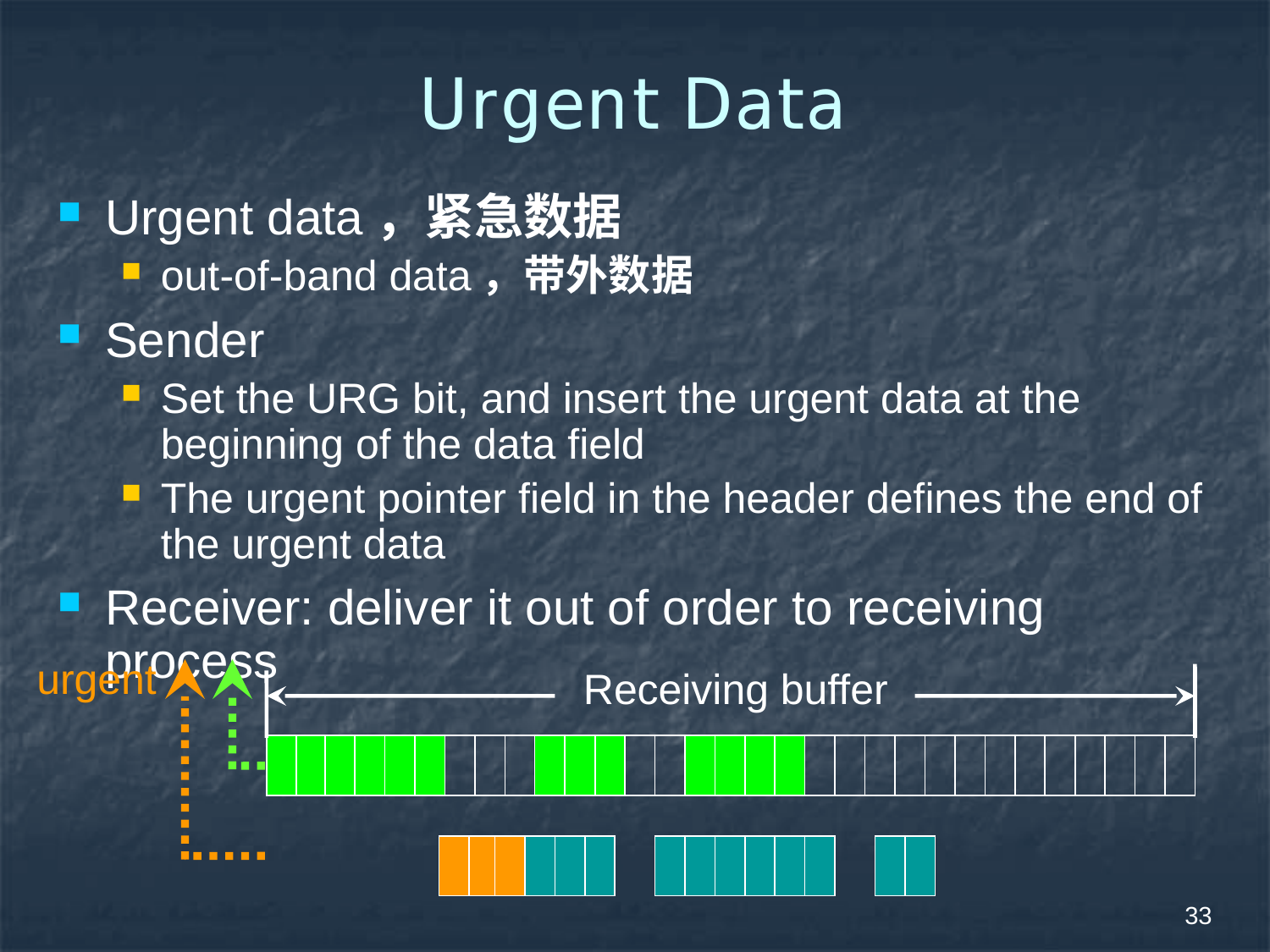

# Urgent Data
Urgent data，紧急数据
out-of-band data，带外数据
Sender
Set the URG bit, and insert the urgent data at the beginning of the data field
The urgent pointer field in the header defines the end of the urgent data
Receiver: deliver it out of order to receiving process
urgent
Receiving buffer

33